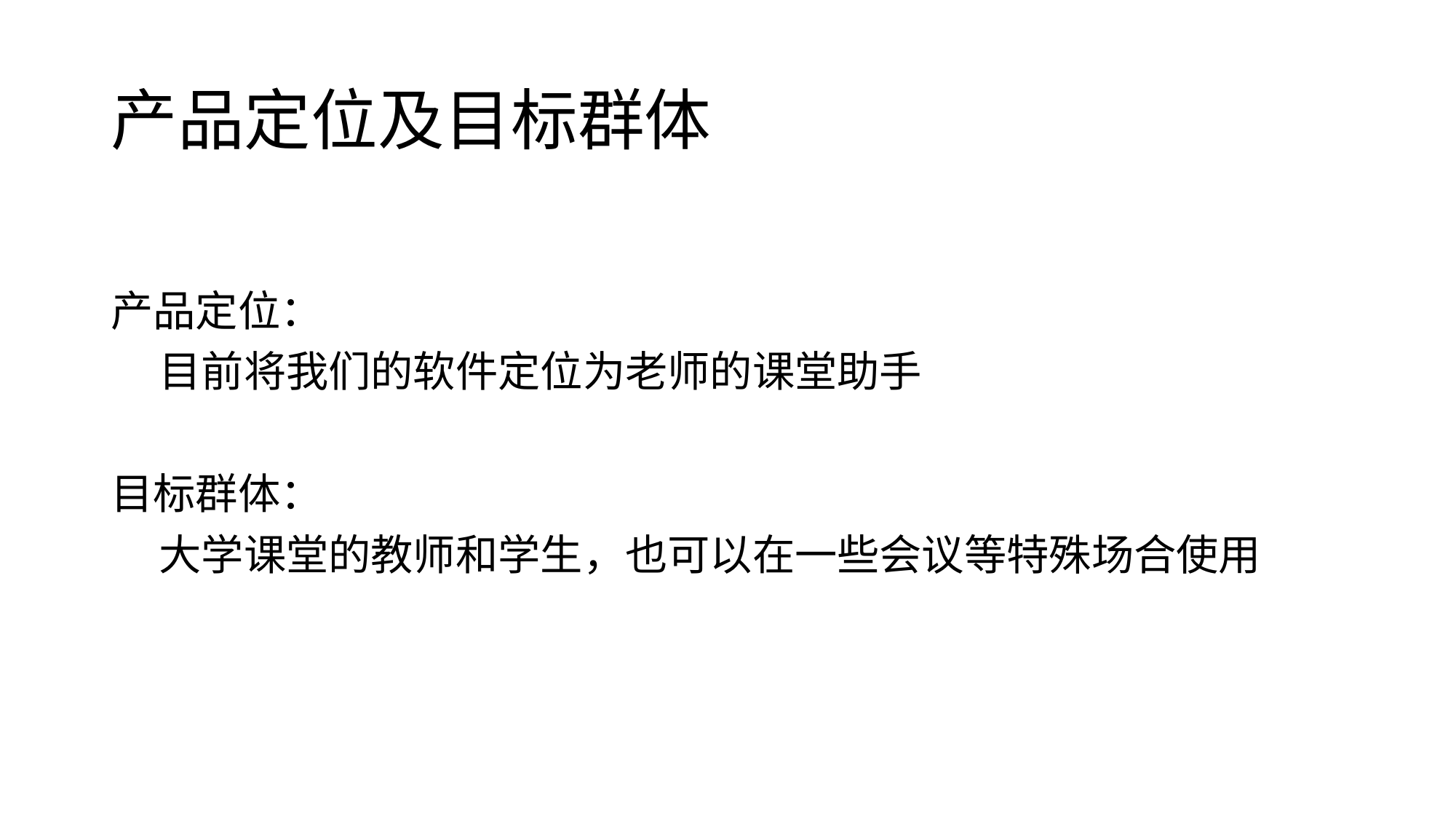

# 产品定位及目标群体

产品定位：
    目前将我们的软件定位为老师的课堂助手

目标群体：
    大学课堂的教师和学生，也可以在一些会议等特殊场合使用